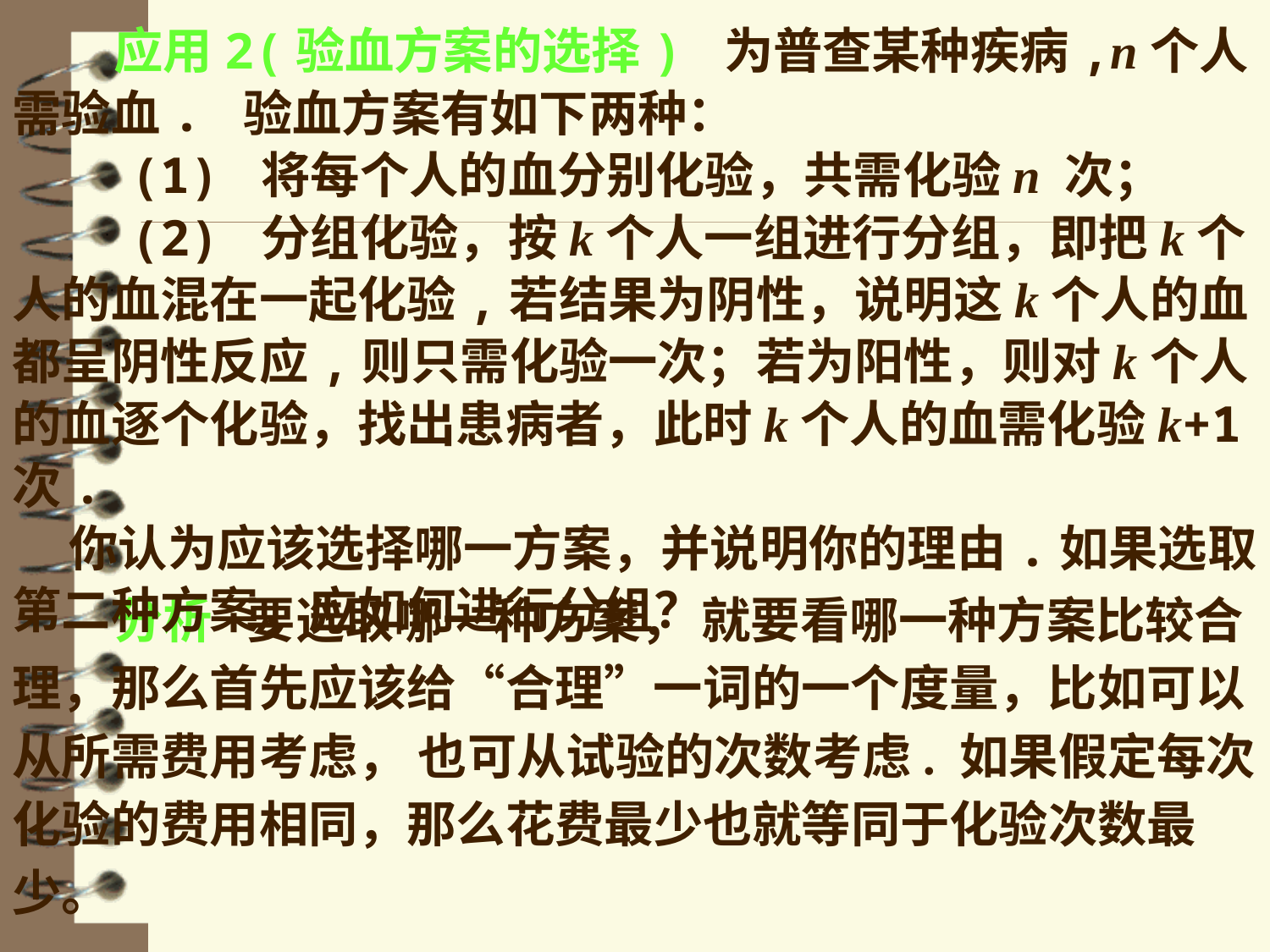

应用2(验血方案的选择) 为普查某种疾病,n个人需验血. 验血方案有如下两种：
    (1) 将每个人的血分别化验，共需化验n 次；
    (2) 分组化验，按k个人一组进行分组，即把k个人的血混在一起化验,若结果为阴性，说明这k个人的血都呈阴性反应,则只需化验一次；若为阳性，则对k个人的血逐个化验，找出患病者，此时k个人的血需化验k+1次.
    你认为应该选择哪一方案，并说明你的理由.如果选取第二种方案，应如何进行分组？

        分析   要选取哪一种方案， 就要看哪一种方案比较合理，那么首先应该给“合理”一词的一个度量，比如可以从所需费用考虑， 也可从试验的次数考虑. 如果假定每次化验的费用相同，那么花费最少也就等同于化验次数最少。